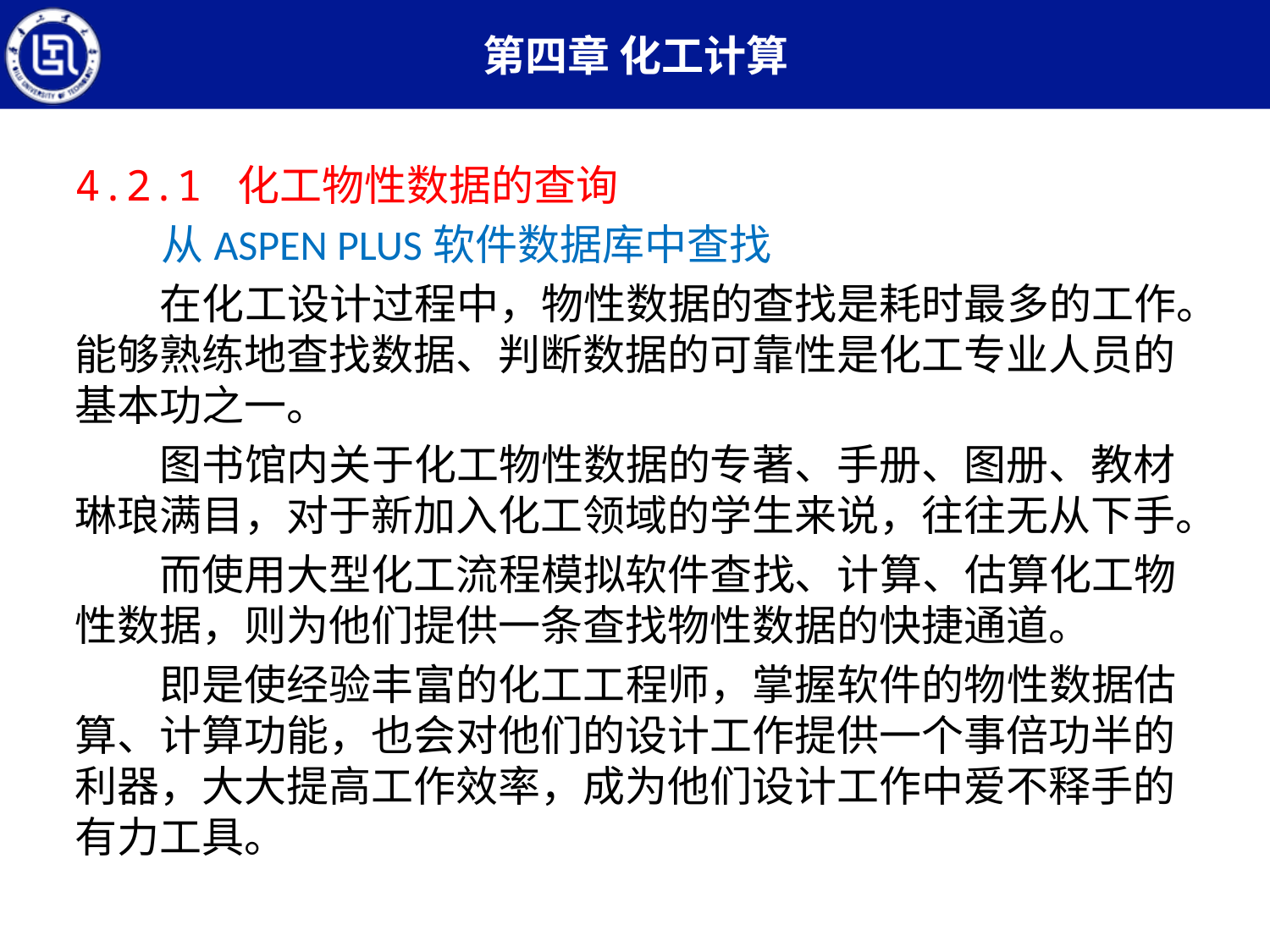

30
4.2.1 化工物性数据的查询
        从ASPEN PLUS软件数据库中查找
    在化工设计过程中，物性数据的查找是耗时最多的工作。能够熟练地查找数据、判断数据的可靠性是化工专业人员的基本功之一。
    图书馆内关于化工物性数据的专著、手册、图册、教材琳琅满目，对于新加入化工领域的学生来说，往往无从下手。
    而使用大型化工流程模拟软件查找、计算、估算化工物性数据，则为他们提供一条查找物性数据的快捷通道。
    即是使经验丰富的化工工程师，掌握软件的物性数据估算、计算功能，也会对他们的设计工作提供一个事倍功半的利器，大大提高工作效率，成为他们设计工作中爱不释手的有力工具。